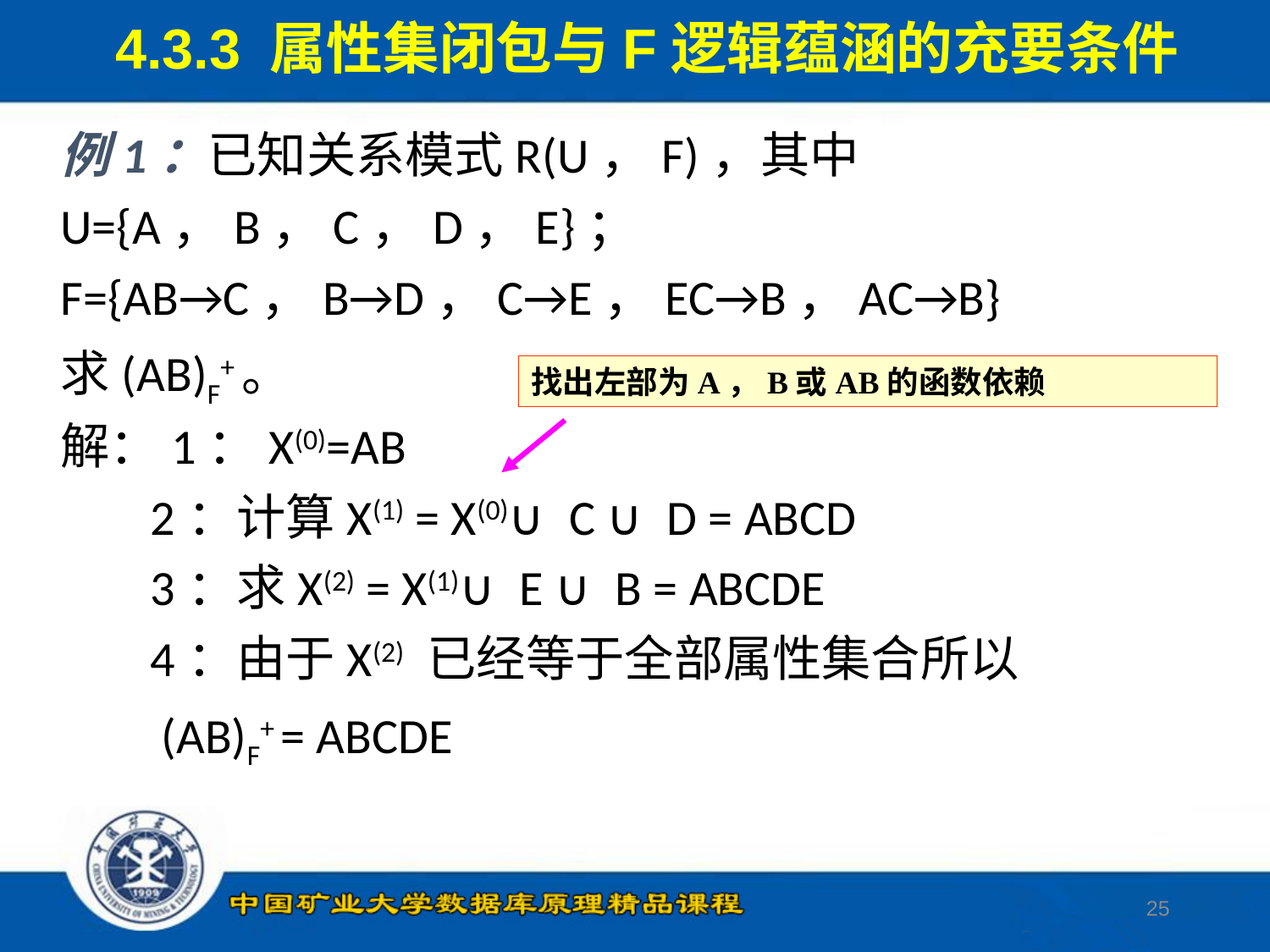

4.3.3 属性集闭包与F逻辑蕴涵的充要条件
例1：已知关系模式R(U，F)，其中
U={A，B，C，D，E}；
F={AB→C，B→D，C→E，EC→B，AC→B}
求(AB)F+。
解：1：X(0)=AB
        2：计算X(1) = X(0)∪ C ∪ D = ABCD
        3：求X(2) = X(1)∪ E ∪ B = ABCDE
        4：由于X(2) 已经等于全部属性集合所以
         (AB)F+ = ABCDE
找出左部为A，B或AB的函数依赖

25